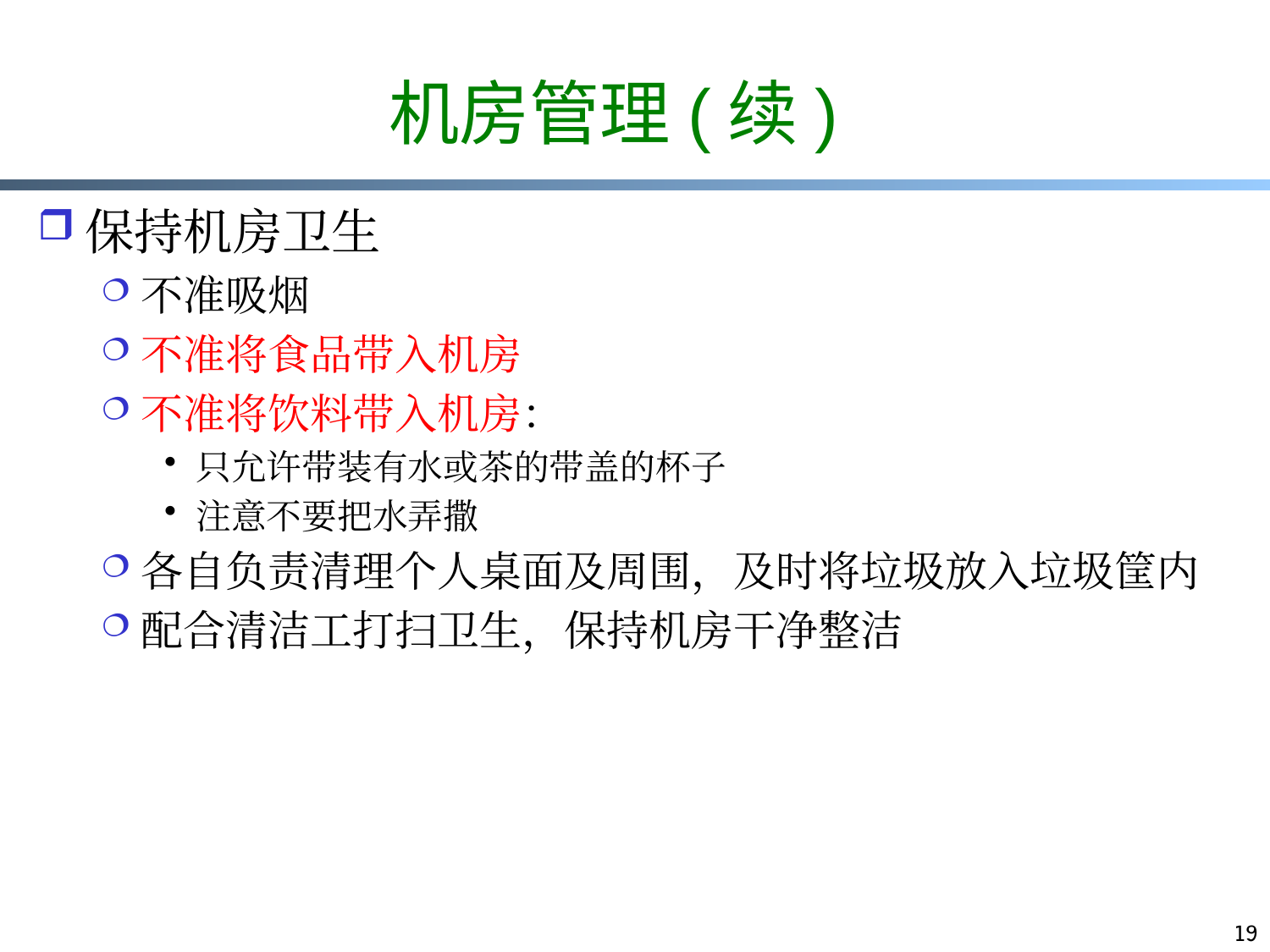

# 机房管理(续)
保持机房卫生
不准吸烟
不准将食品带入机房
不准将饮料带入机房：
只允许带装有水或茶的带盖的杯子
注意不要把水弄撒
各自负责清理个人桌面及周围，及时将垃圾放入垃圾筐内
配合清洁工打扫卫生，保持机房干净整洁

19